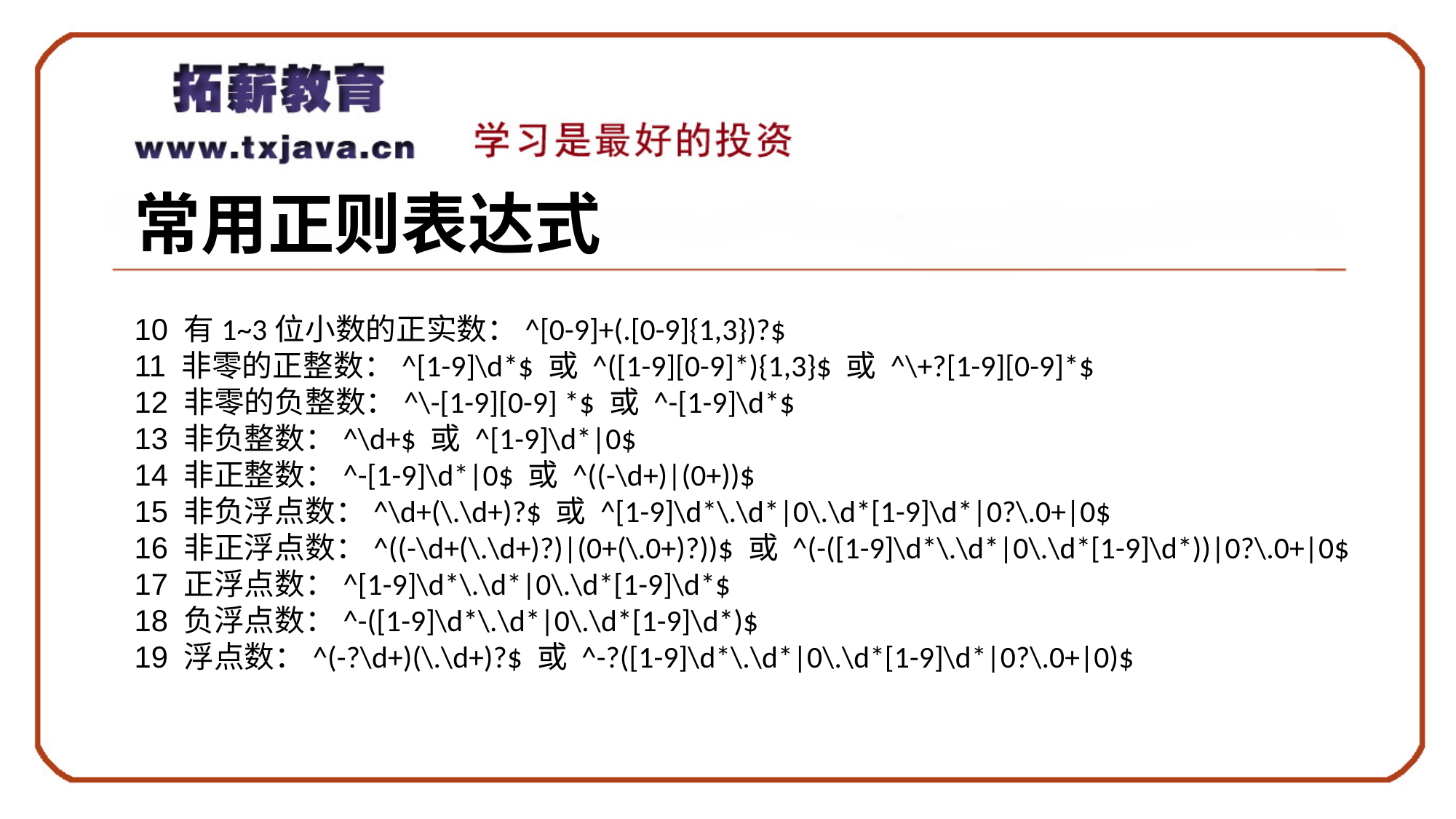

# 常用正则表达式
10 有1~3位小数的正实数：^[0-9]+(.[0-9]{1,3})?$
11 非零的正整数：^[1-9]\d*$ 或 ^([1-9][0-9]*){1,3}$ 或 ^\+?[1-9][0-9]*$
12 非零的负整数：^\-[1-9][0-9] *$ 或 ^-[1-9]\d*$
13 非负整数：^\d+$ 或 ^[1-9]\d*|0$
14 非正整数：^-[1-9]\d*|0$ 或 ^((-\d+)|(0+))$
15 非负浮点数：^\d+(\.\d+)?$ 或 ^[1-9]\d*\.\d*|0\.\d*[1-9]\d*|0?\.0+|0$
16 非正浮点数：^((-\d+(\.\d+)?)|(0+(\.0+)?))$ 或 ^(-([1-9]\d*\.\d*|0\.\d*[1-9]\d*))|0?\.0+|0$
17 正浮点数：^[1-9]\d*\.\d*|0\.\d*[1-9]\d*$
18 负浮点数：^-([1-9]\d*\.\d*|0\.\d*[1-9]\d*)$
19 浮点数：^(-?\d+)(\.\d+)?$ 或 ^-?([1-9]\d*\.\d*|0\.\d*[1-9]\d*|0?\.0+|0)$